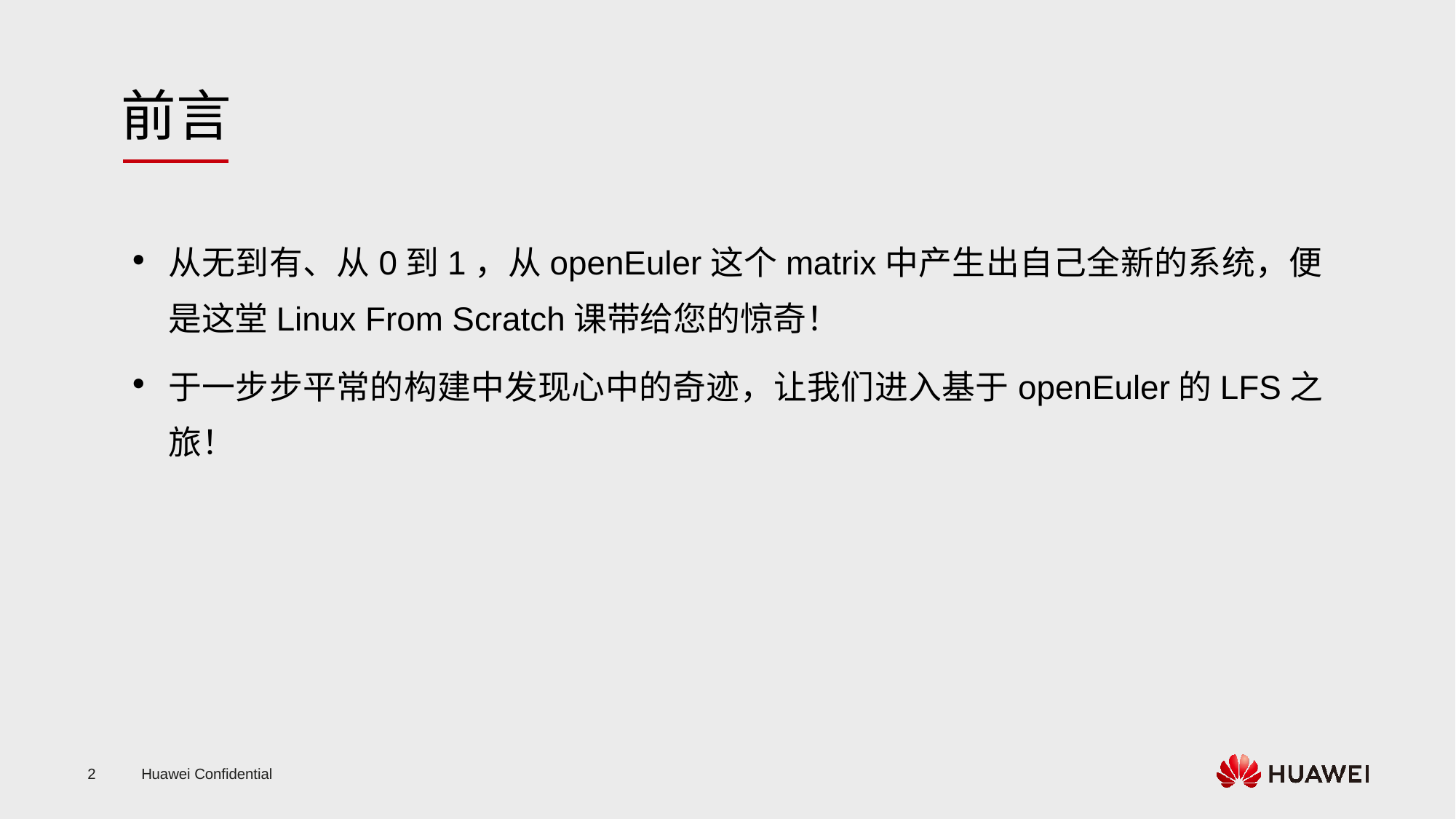

从无到有、从0到1，从openEuler这个matrix中产生出自己全新的系统，便是这堂Linux From Scratch课带给您的惊奇！
于一步步平常的构建中发现心中的奇迹，让我们进入基于openEuler的LFS之旅！